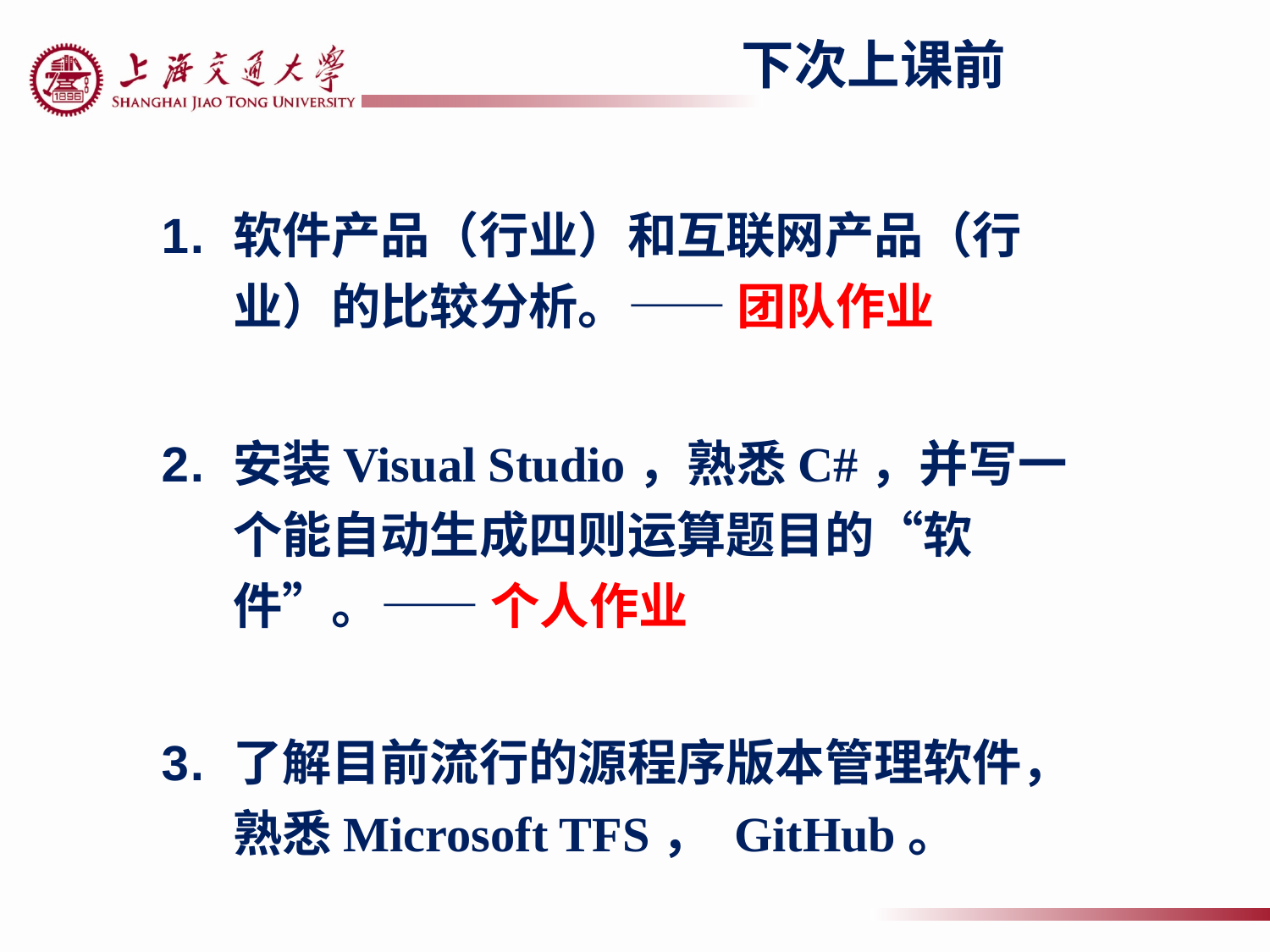

下次上课前
软件产品（行业）和互联网产品（行业）的比较分析。—— 团队作业

安装Visual Studio，熟悉C#，并写一个能自动生成四则运算题目的“软件”。—— 个人作业

了解目前流行的源程序版本管理软件，熟悉Microsoft TFS， GitHub。